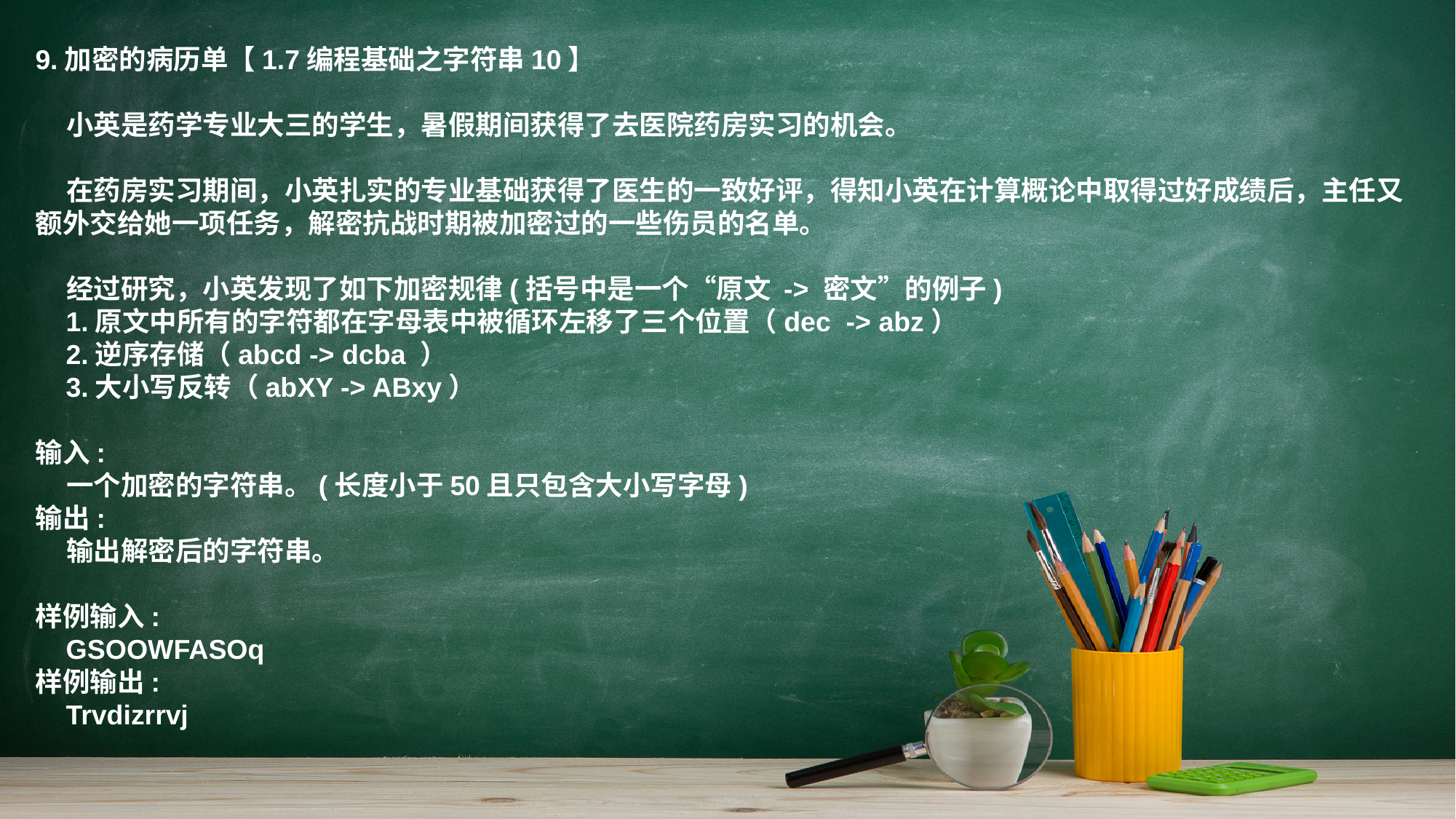

9.加密的病历单【1.7编程基础之字符串10】

    小英是药学专业大三的学生，暑假期间获得了去医院药房实习的机会。

    在药房实习期间，小英扎实的专业基础获得了医生的一致好评，得知小英在计算概论中取得过好成绩后，主任又额外交给她一项任务，解密抗战时期被加密过的一些伤员的名单。

    经过研究，小英发现了如下加密规律(括号中是一个“原文 -> 密文”的例子)
    1.原文中所有的字符都在字母表中被循环左移了三个位置（dec  -> abz）
    2.逆序存储（abcd -> dcba ）
    3.大小写反转（abXY -> ABxy）

输入:
    一个加密的字符串。(长度小于50且只包含大小写字母)
输出:
    输出解密后的字符串。

样例输入:
    GSOOWFASOq
样例输出:
    Trvdizrrvj